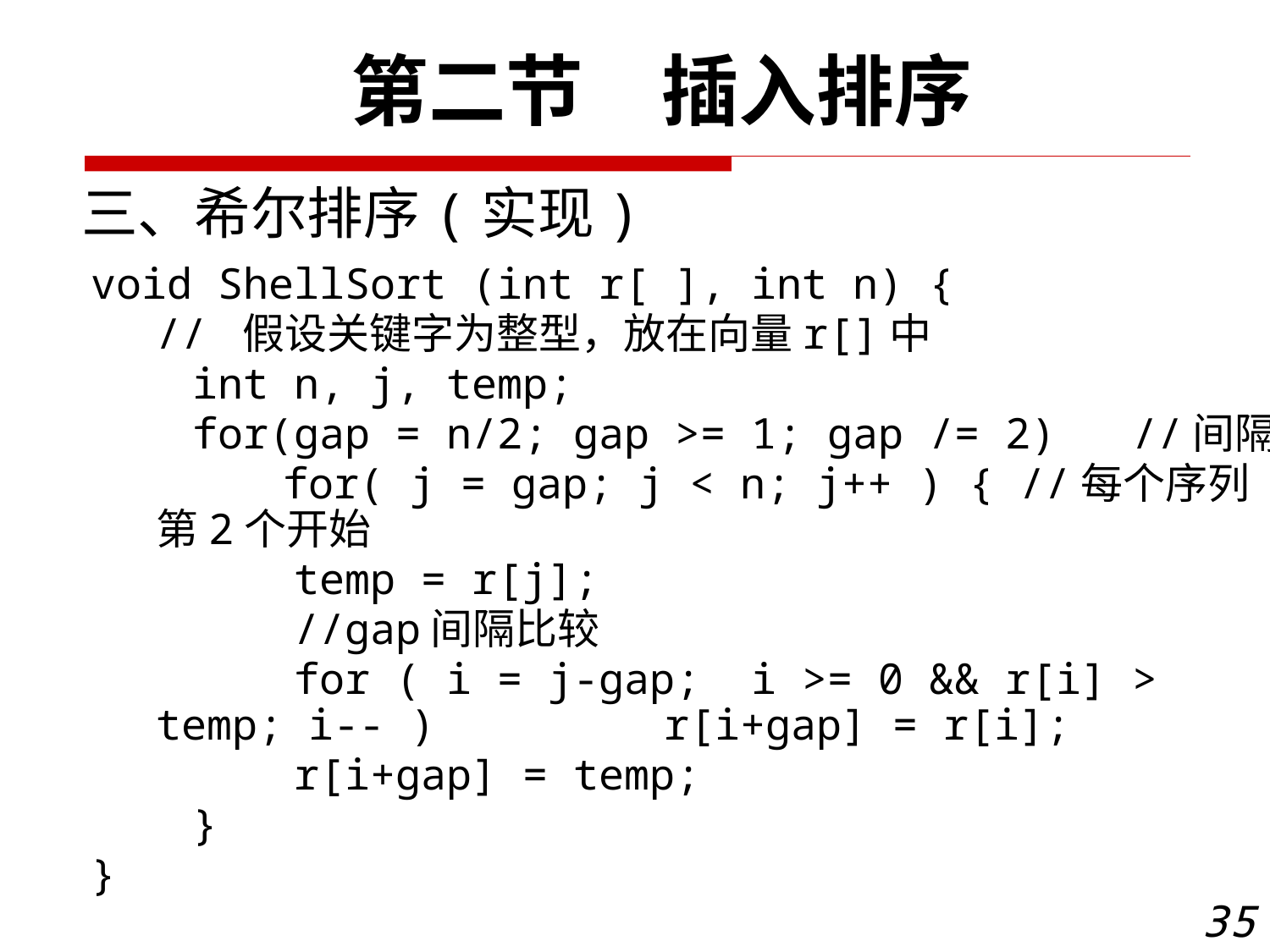

第二节　插入排序
三、希尔排序(实现)
void ShellSort (int r[ ], int n) {
	// 假设关键字为整型，放在向量r[]中
    int n, j, temp;
    for(gap = n/2; gap >= 1; gap /= 2)   //间隔
    	for( j = gap; j < n; j++ ) { //每个序列第2个开始
        temp = r[j];
        //gap间隔比较
        for ( i = j-gap;  i >= 0 && r[i] > temp; i-- )  		r[i+gap] = r[i];
        r[i+gap] = temp;
    }
}
35